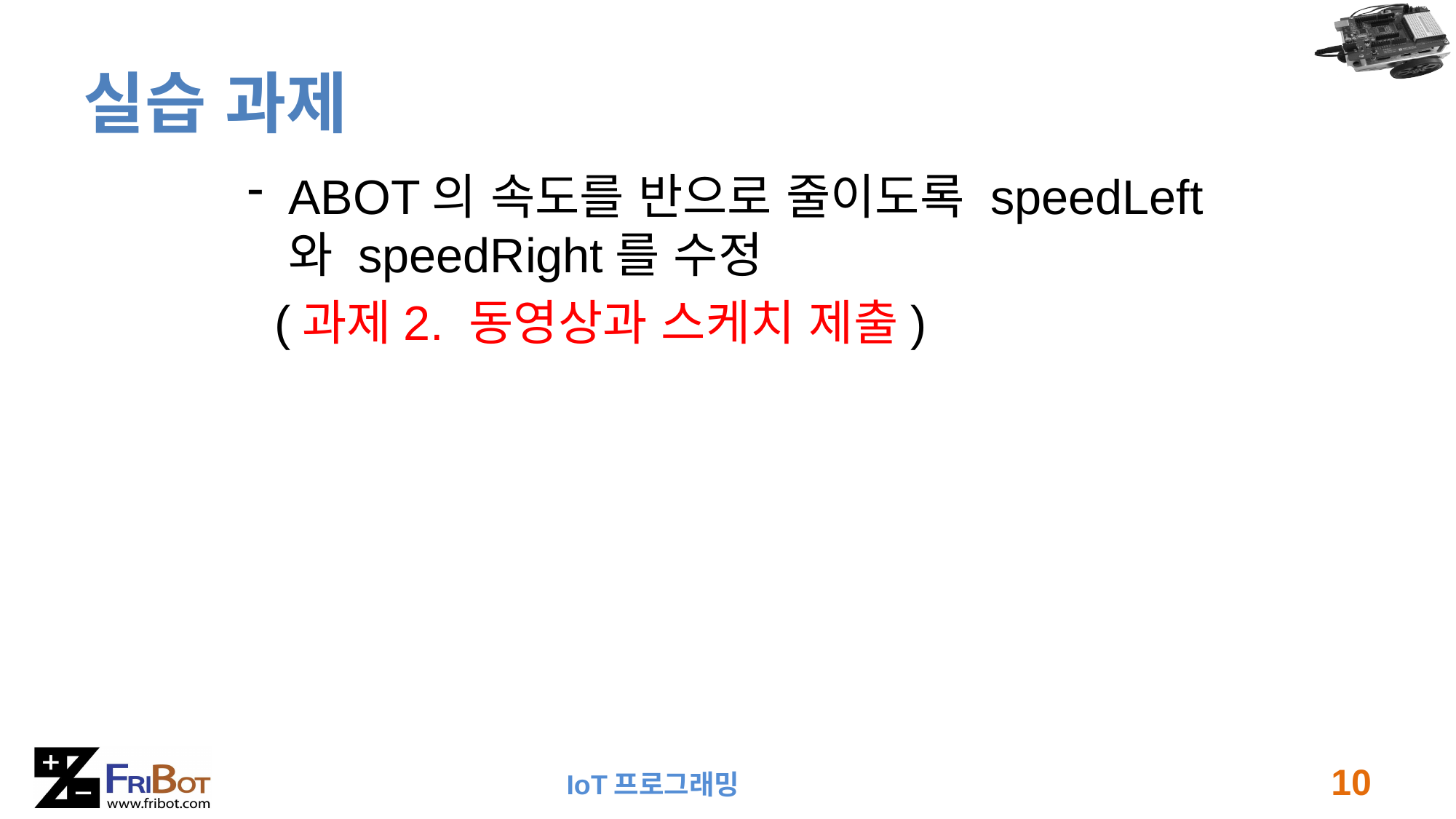

# 실습 과제
ABOT의 속도를 반으로 줄이도록 speedLeft와 speedRight를 수정
  (과제2. 동영상과 스케치 제출)
10